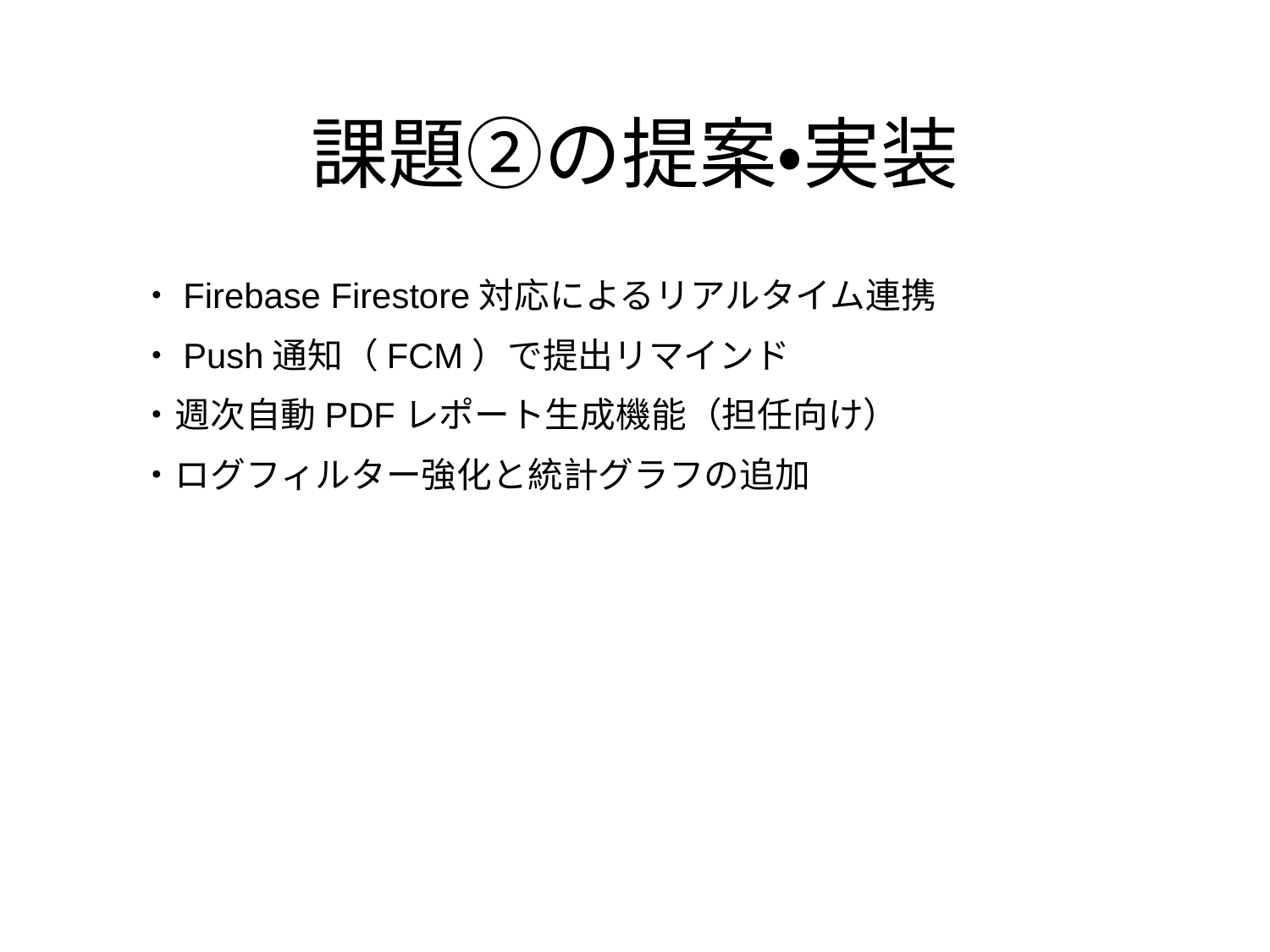

課題②の提案・実装

・Firebase Firestore対応によるリアルタイム連携
・Push通知（FCM）で提出リマインド
・週次自動PDFレポート生成機能（担任向け）
・ログフィルター強化と統計グラフの追加